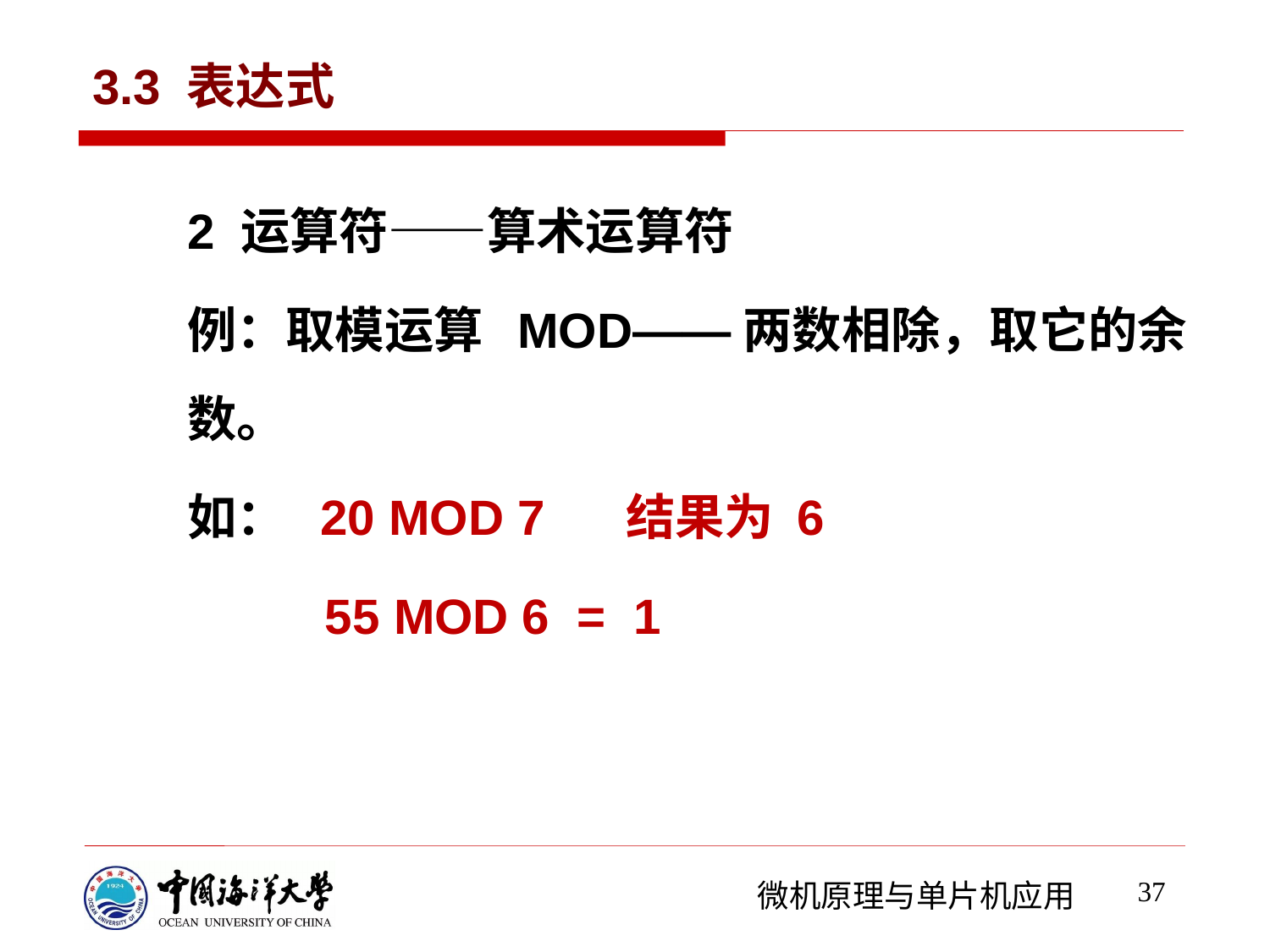

# 3.3 表达式
2 运算符——算术运算符
例：取模运算  MOD——两数相除，取它的余数。
如：  20 MOD 7     结果为 6
          55 MOD 6  =  1
37